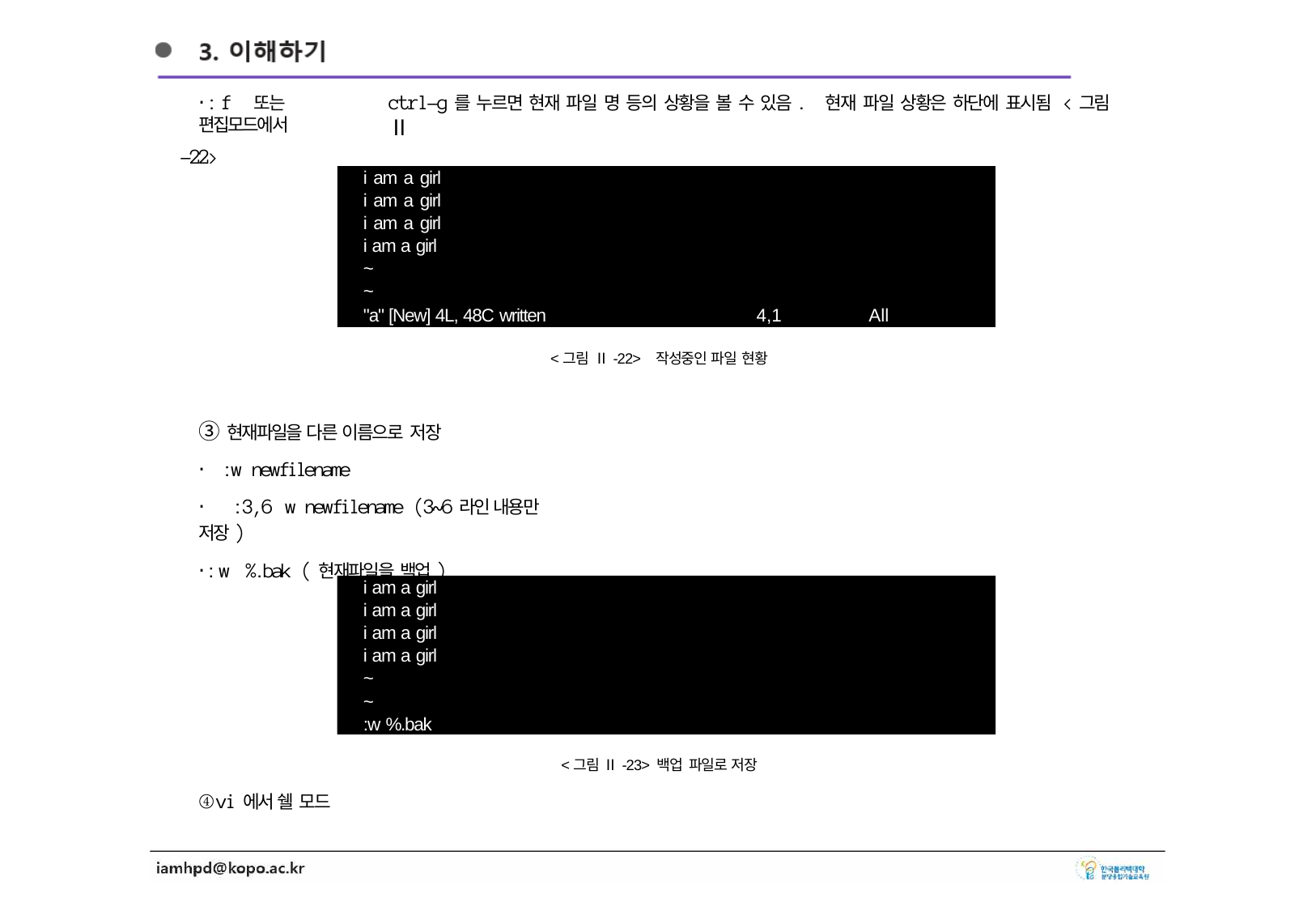

∙:f 또는 편집모드에서
-22>
ctrl-g를 누르면 현재 파일 명 등의 상황을 볼 수 있음. 현재 파일 상황은 하단에 표시됨 <그림 Ⅱ
i am a girl   i am a girl   i am a girl   i am a girl
~
~

"a" [New] 4L, 48C written
4,1
All

<그림 Ⅱ-22>
작성중인 파일 현황
③ 현재파일을 다른 이름으로 저장
∙ :w newfilename
∙ :3,6 w newfilename (3~6라인 내용만 저장)
∙:w %.bak (현재파일을 백업)
i am a girl
i am a girl   i am a girl
i am a girl
~
~
:w %.bak
<그림 Ⅱ-23> 백업 파일로 저장
④ vi에서 쉘 모드